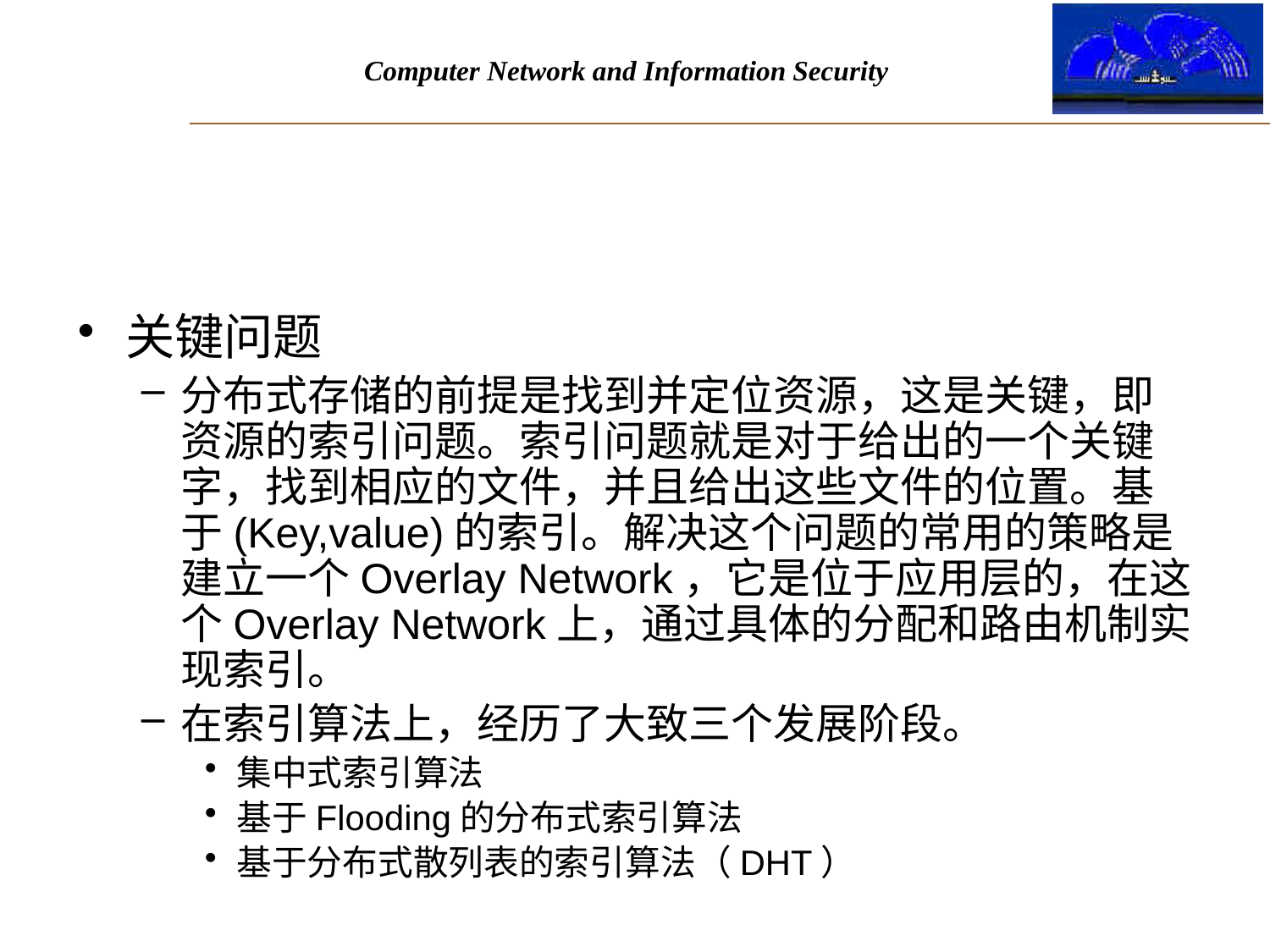

关键问题
分布式存储的前提是找到并定位资源，这是关键，即资源的索引问题。索引问题就是对于给出的一个关键字，找到相应的文件，并且给出这些文件的位置。基于(Key,value)的索引。解决这个问题的常用的策略是建立一个Overlay Network，它是位于应用层的，在这个Overlay Network上，通过具体的分配和路由机制实现索引。
在索引算法上，经历了大致三个发展阶段。
集中式索引算法
基于Flooding的分布式索引算法
基于分布式散列表的索引算法（DHT）